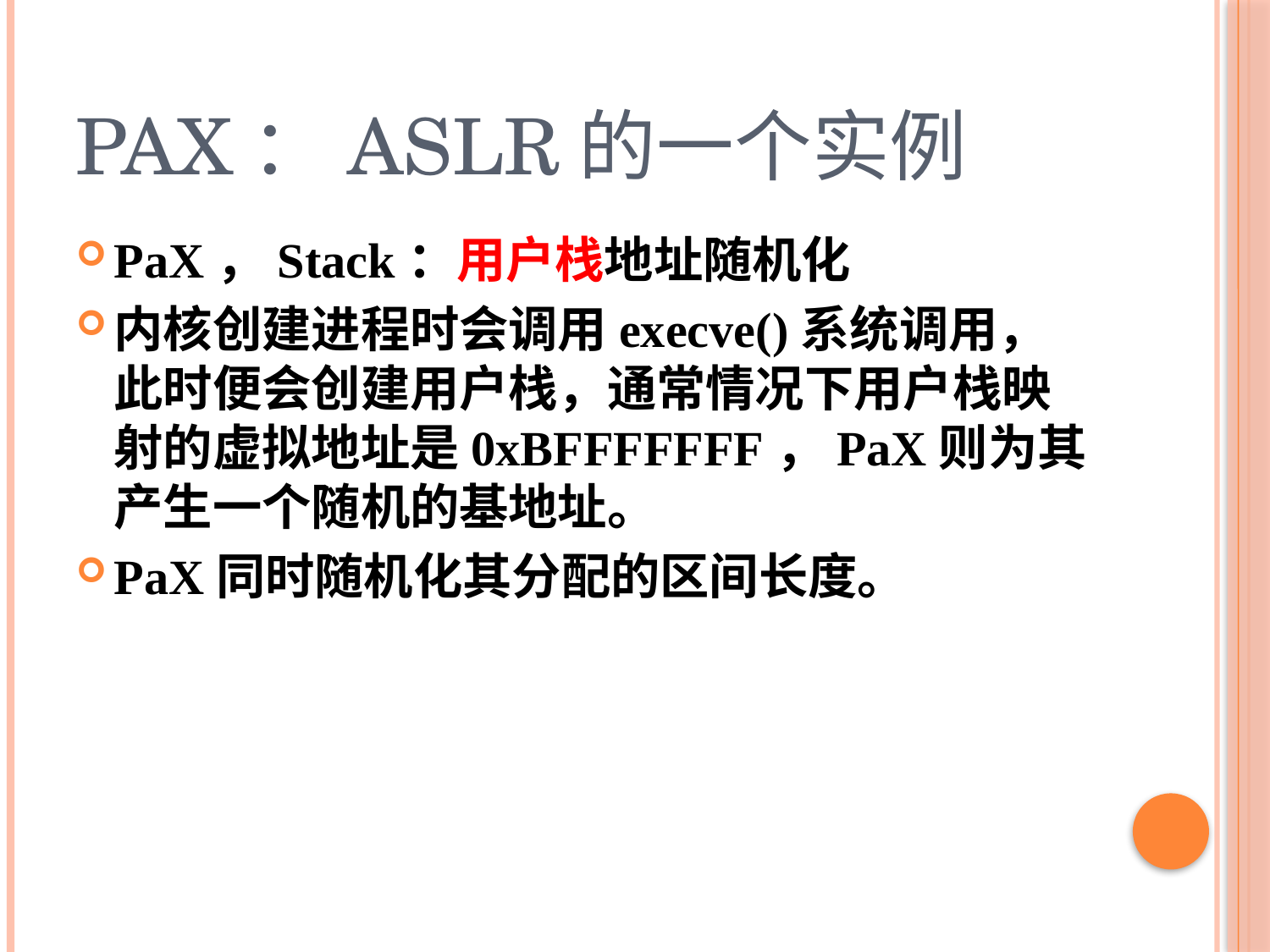

# PaX：ASLR的一个实例
PaX，Stack：用户栈地址随机化
内核创建进程时会调用execve()系统调用，此时便会创建用户栈，通常情况下用户栈映射的虚拟地址是0xBFFFFFFF，PaX则为其产生一个随机的基地址。
PaX同时随机化其分配的区间长度。